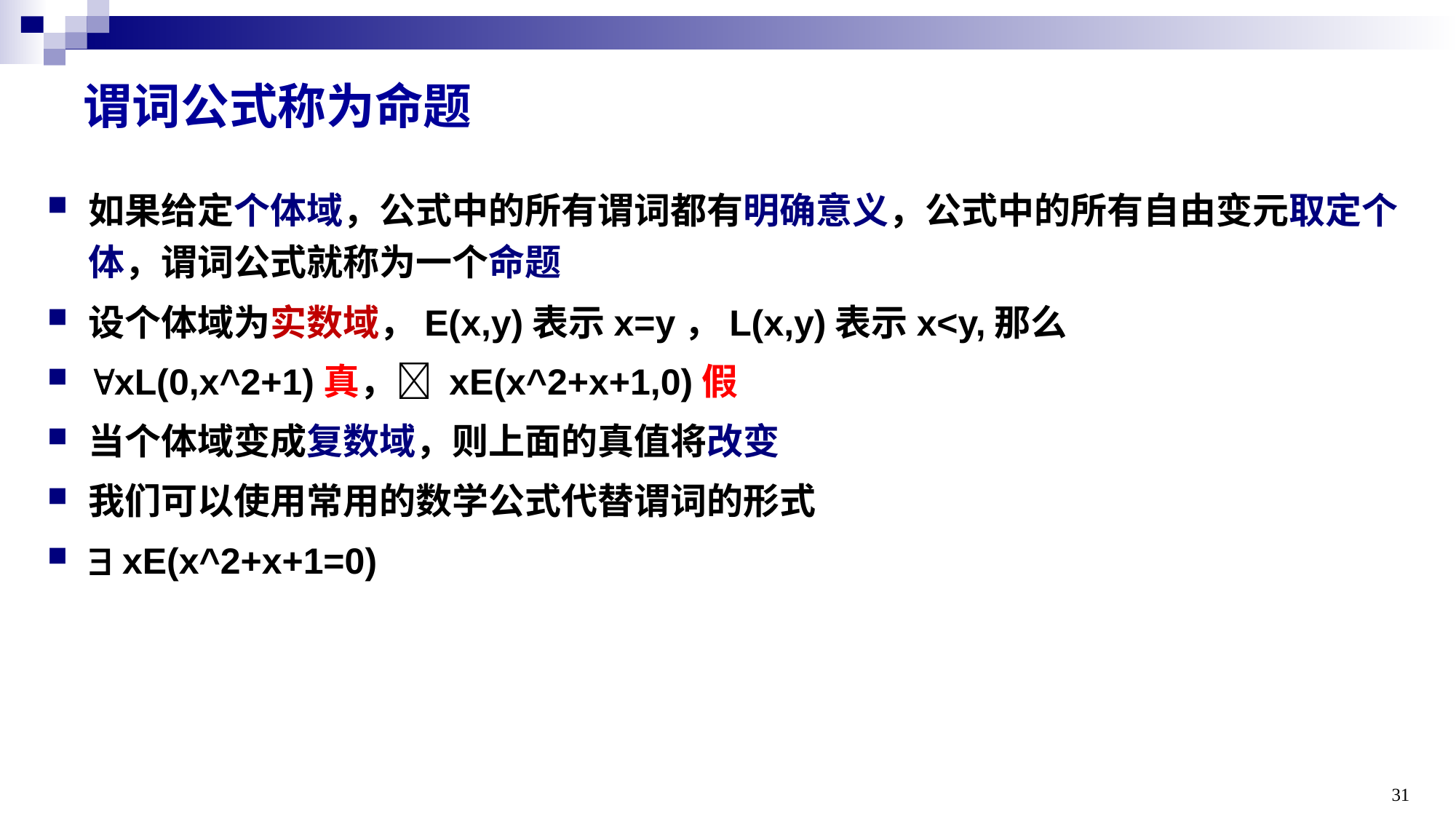

# 谓词公式称为命题
如果给定个体域，公式中的所有谓词都有明确意义，公式中的所有自由变元取定个体，谓词公式就称为一个命题
设个体域为实数域，E(x,y)表示x=y，L(x,y)表示x<y,那么
∀xL(0,x^2+1)真，∃ xE(x^2+x+1,0)假
当个体域变成复数域，则上面的真值将改变
我们可以使用常用的数学公式代替谓词的形式
∃ xE(x^2+x+1=0)
31